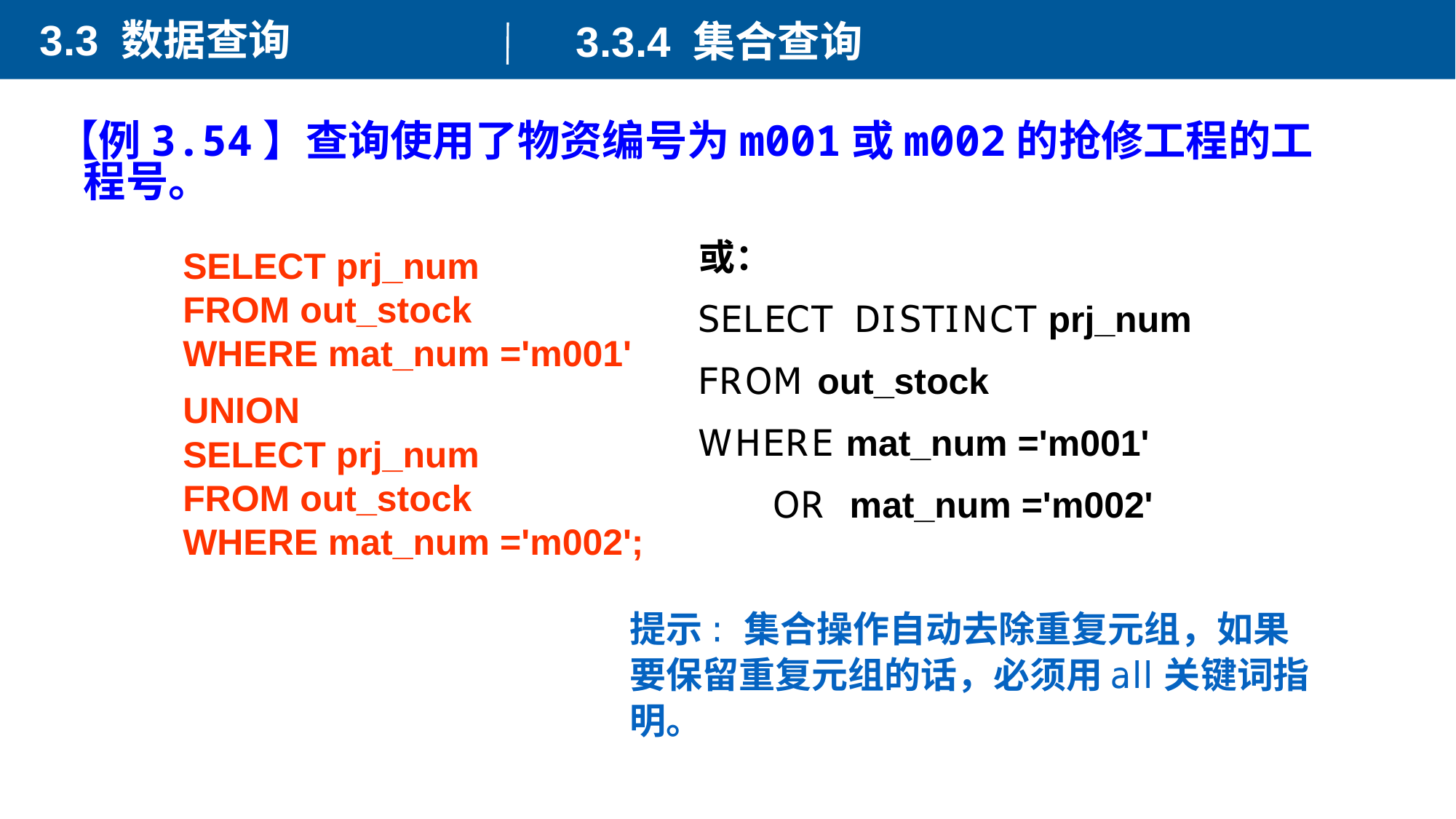

3.3 数据查询
3.3.4 集合查询
【例3.54】查询使用了物资编号为m001或m002的抢修工程的工程号。
或：
SELECT  DISTINCT prj_num
FROM out_stock
WHERE mat_num ='m001'
       OR  mat_num ='m002'

SELECT prj_num
FROM out_stock
WHERE mat_num ='m001'
UNION
SELECT prj_num
FROM out_stock
WHERE mat_num ='m002';
提示: 集合操作自动去除重复元组，如果要保留重复元组的话，必须用all关键词指明。